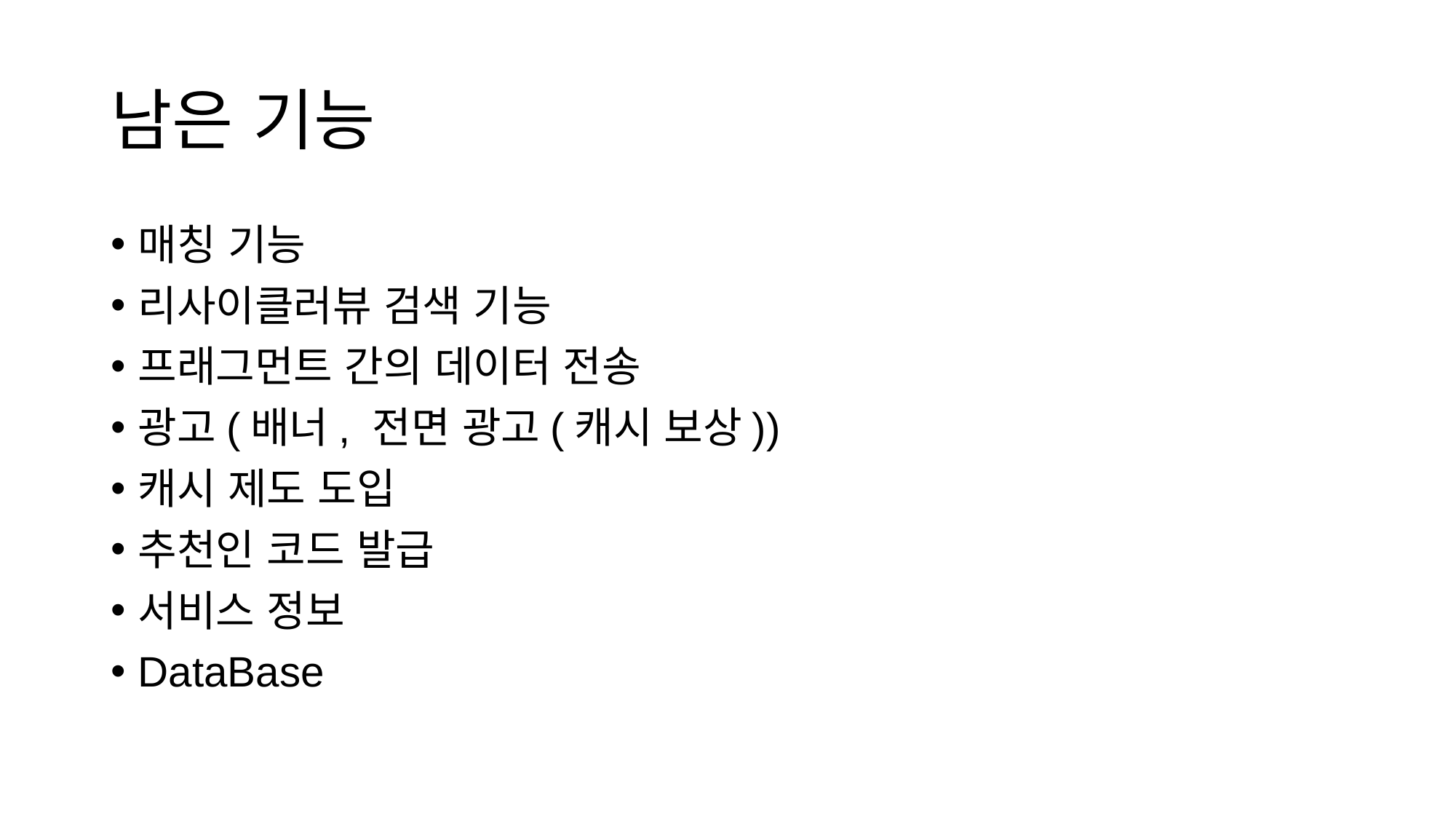

# 남은 기능
매칭 기능
리사이클러뷰 검색 기능
프래그먼트 간의 데이터 전송
광고(배너, 전면 광고(캐시 보상))
캐시 제도 도입
추천인 코드 발급
서비스 정보
DataBase